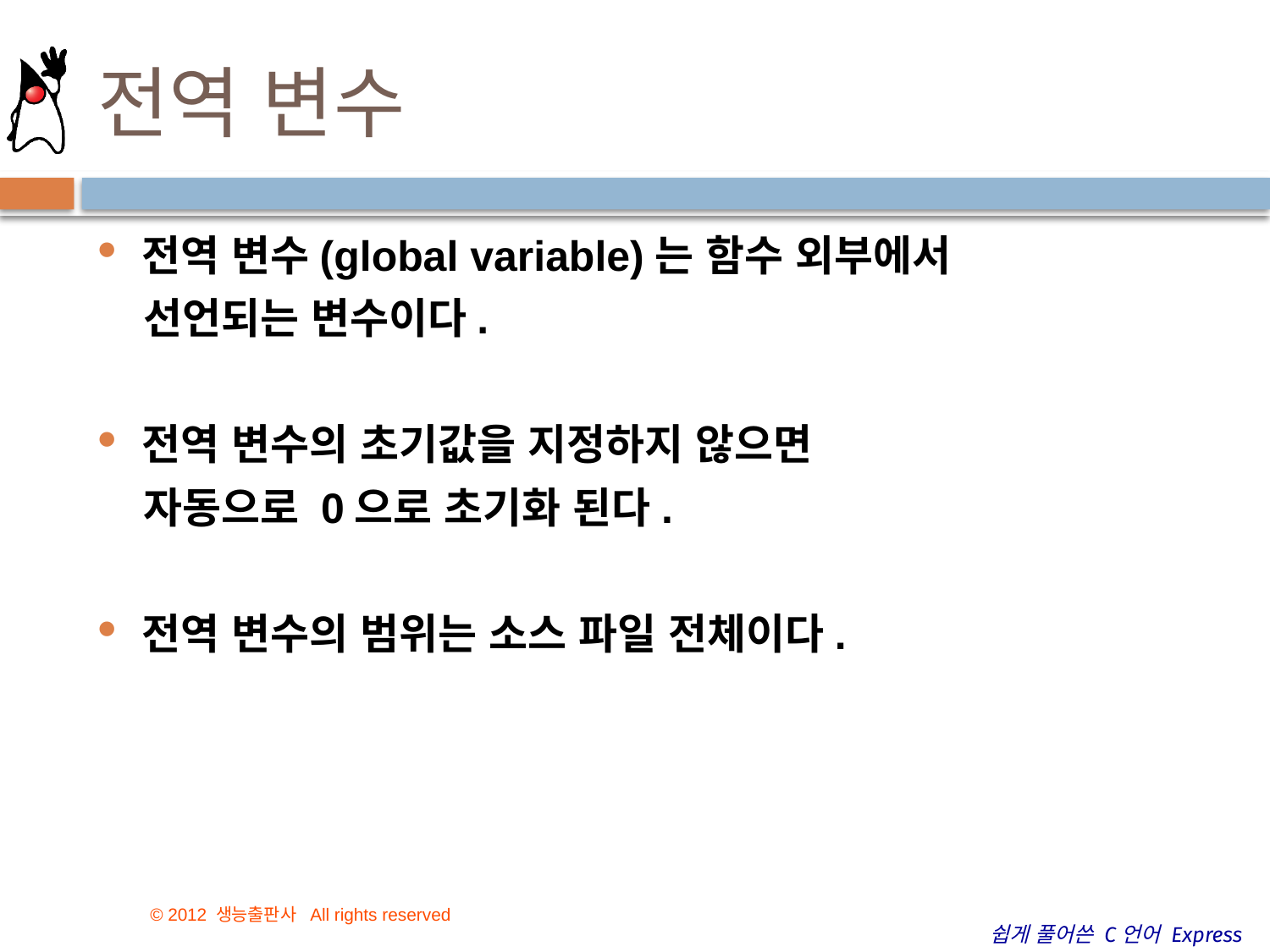

# 전역 변수
전역 변수(global variable)는 함수 외부에서
   선언되는 변수이다.

전역 변수의 초기값을 지정하지 않으면
   자동으로 0으로 초기화 된다.

전역 변수의 범위는 소스 파일 전체이다.